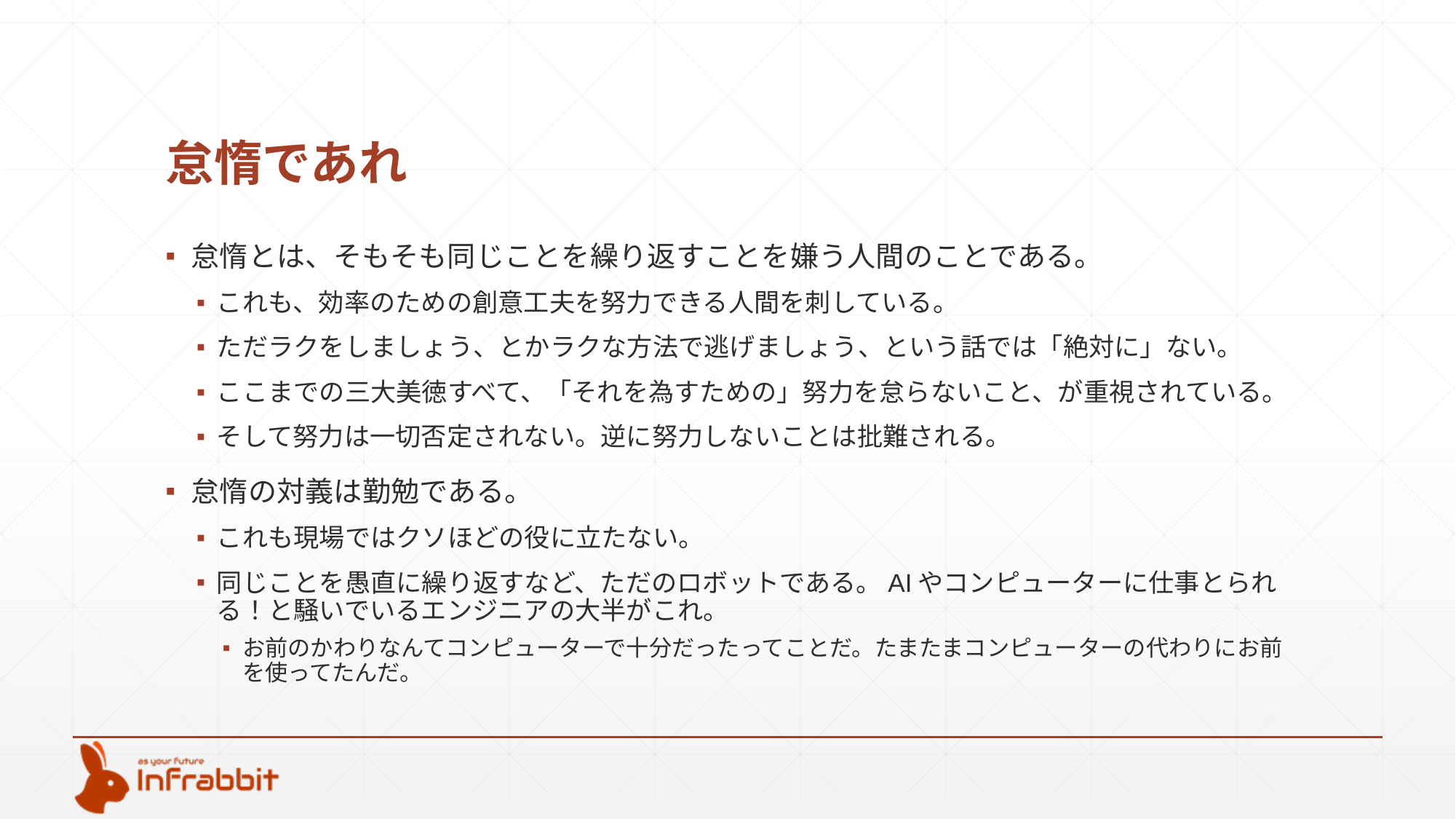

# 怠惰であれ
怠惰とは、そもそも同じことを繰り返すことを嫌う人間のことである。
これも、効率のための創意工夫を努力できる人間を刺している。
ただラクをしましょう、とかラクな方法で逃げましょう、という話では「絶対に」ない。
ここまでの三大美徳すべて、「それを為すための」努力を怠らないこと、が重視されている。
そして努力は一切否定されない。逆に努力しないことは批難される。
怠惰の対義は勤勉である。
これも現場ではクソほどの役に立たない。
同じことを愚直に繰り返すなど、ただのロボットである。AIやコンピューターに仕事とられる！と騒いでいるエンジニアの大半がこれ。
お前のかわりなんてコンピューターで十分だったってことだ。たまたまコンピューターの代わりにお前を使ってたんだ。